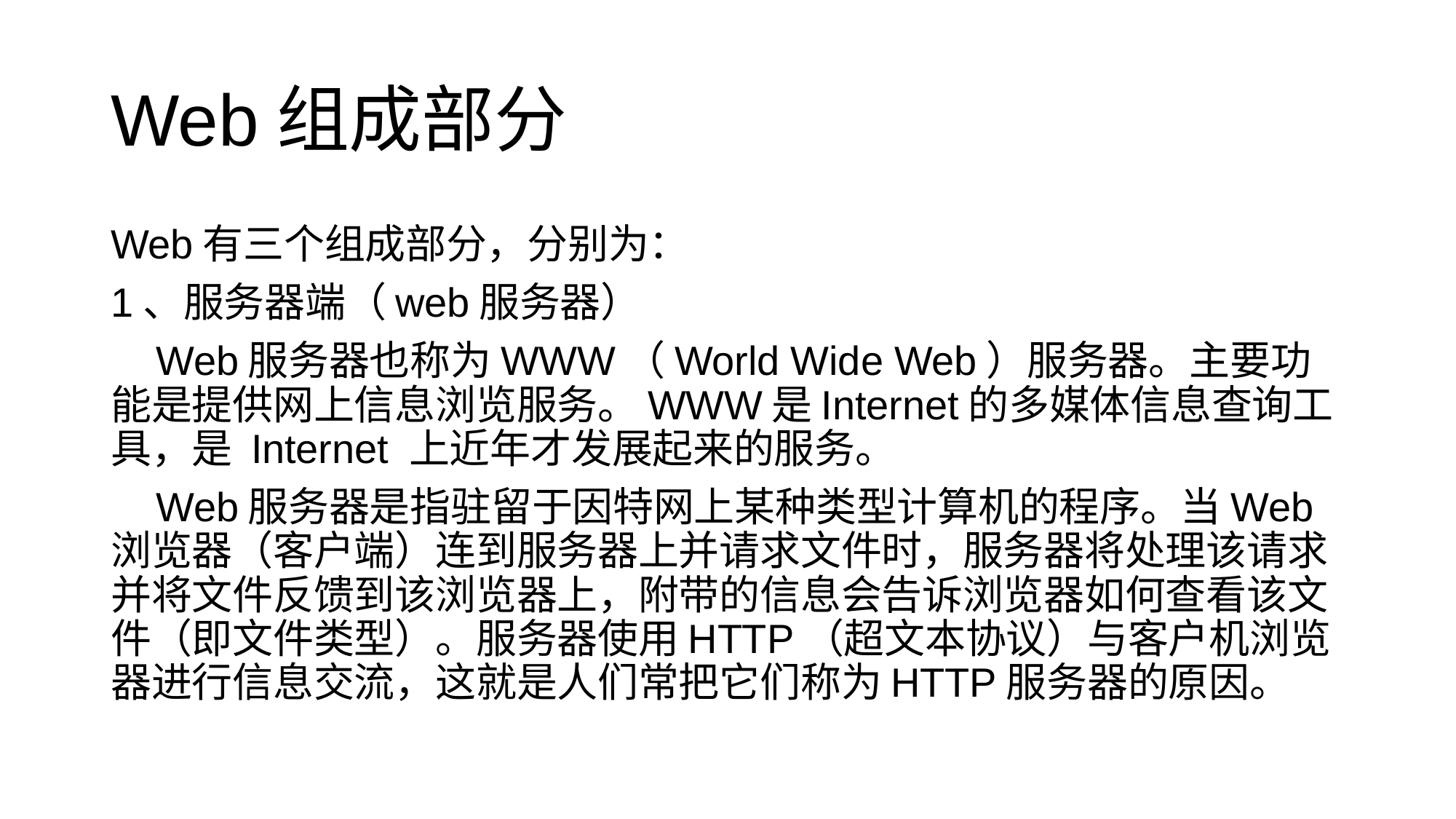

# Web组成部分
Web有三个组成部分，分别为：
1、服务器端（web服务器）
    Web服务器也称为WWW（World Wide Web）服务器。主要功能是提供网上信息浏览服务。WWW是Internet的多媒体信息查询工具，是 Internet 上近年才发展起来的服务。
    Web服务器是指驻留于因特网上某种类型计算机的程序。当Web浏览器（客户端）连到服务器上并请求文件时，服务器将处理该请求并将文件反馈到该浏览器上，附带的信息会告诉浏览器如何查看该文件（即文件类型）。服务器使用HTTP（超文本协议）与客户机浏览器进行信息交流，这就是人们常把它们称为HTTP服务器的原因。